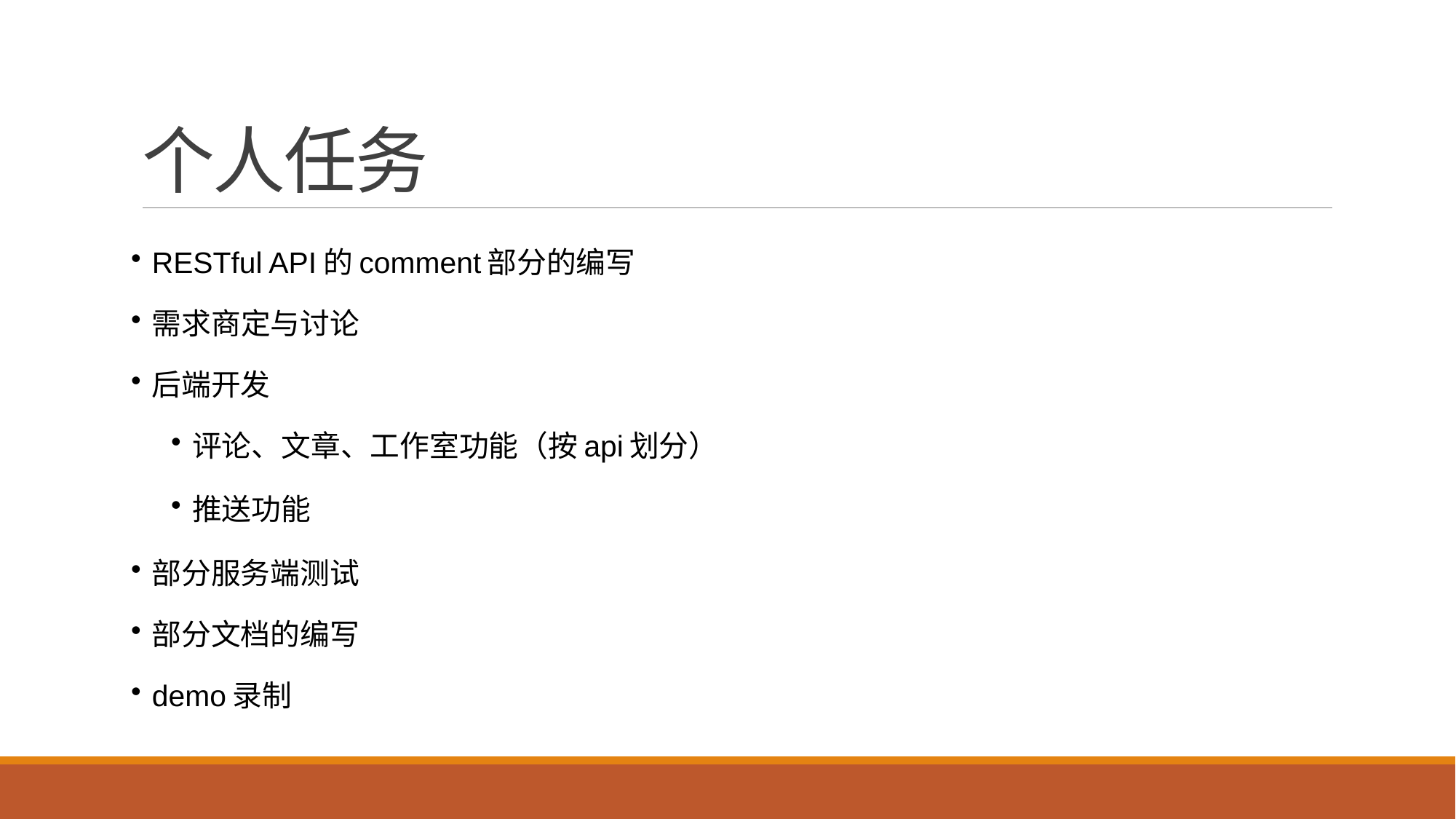

# 个人任务
RESTful API的comment部分的编写
需求商定与讨论
后端开发
评论、文章、工作室功能（按api划分）
推送功能
部分服务端测试
部分文档的编写
demo录制